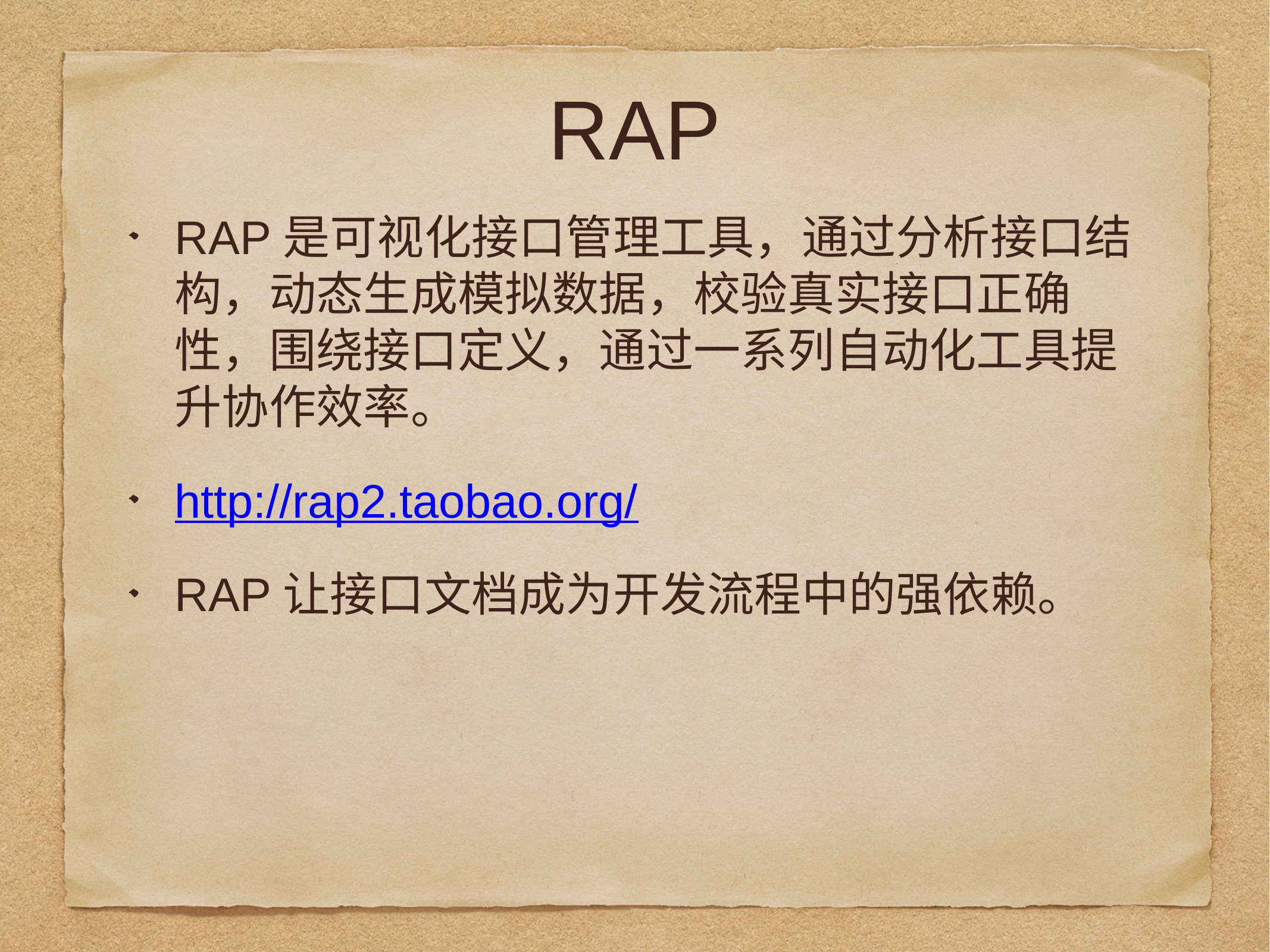

# RAP
RAP是可视化接口管理工具，通过分析接口结构，动态生成模拟数据，校验真实接口正确性，围绕接口定义，通过一系列自动化工具提升协作效率。
http://rap2.taobao.org/
RAP让接口文档成为开发流程中的强依赖。